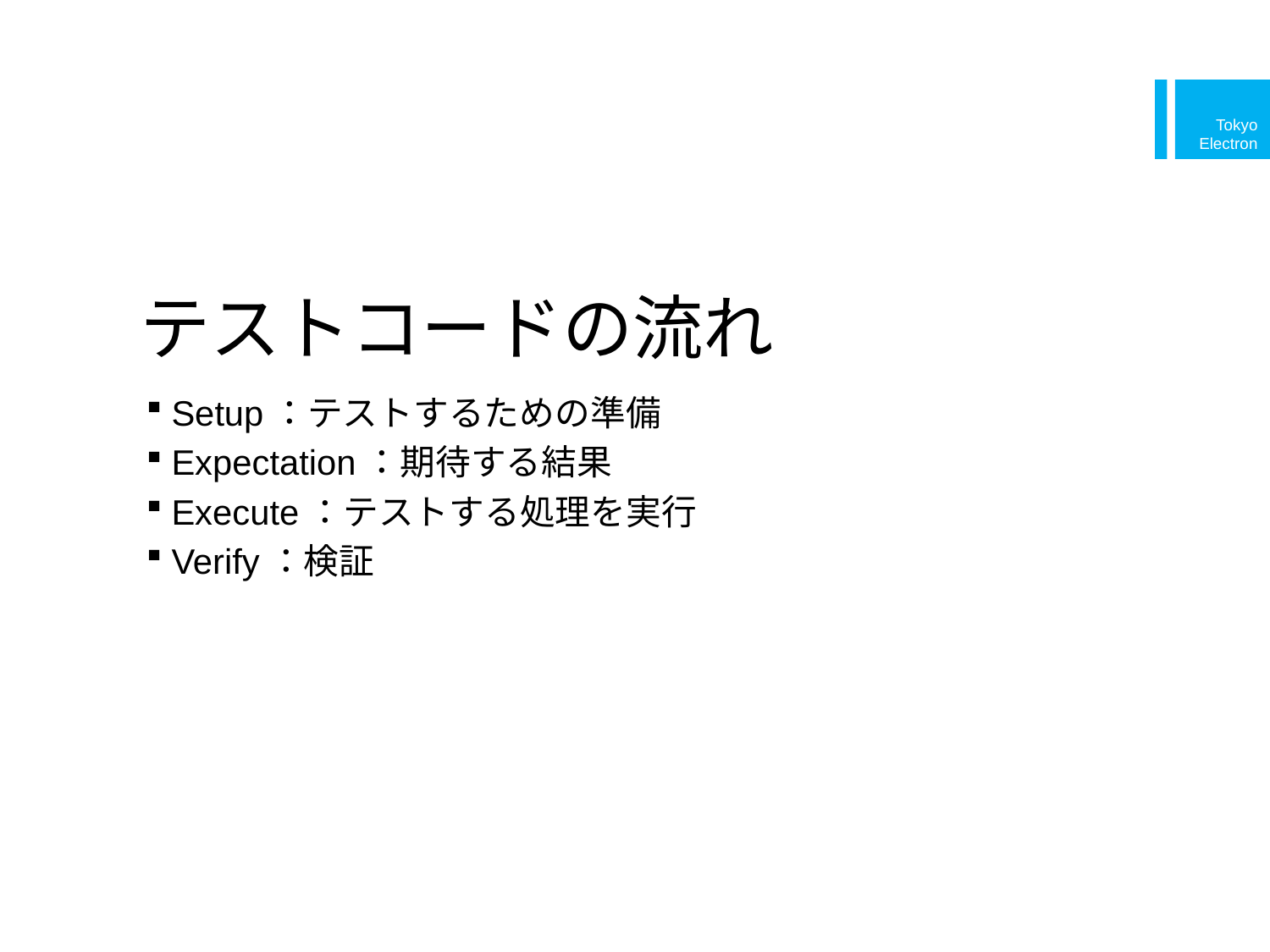

# テストコードの流れ
Setup：テストするための準備
Expectation：期待する結果
Execute：テストする処理を実行
Verify：検証